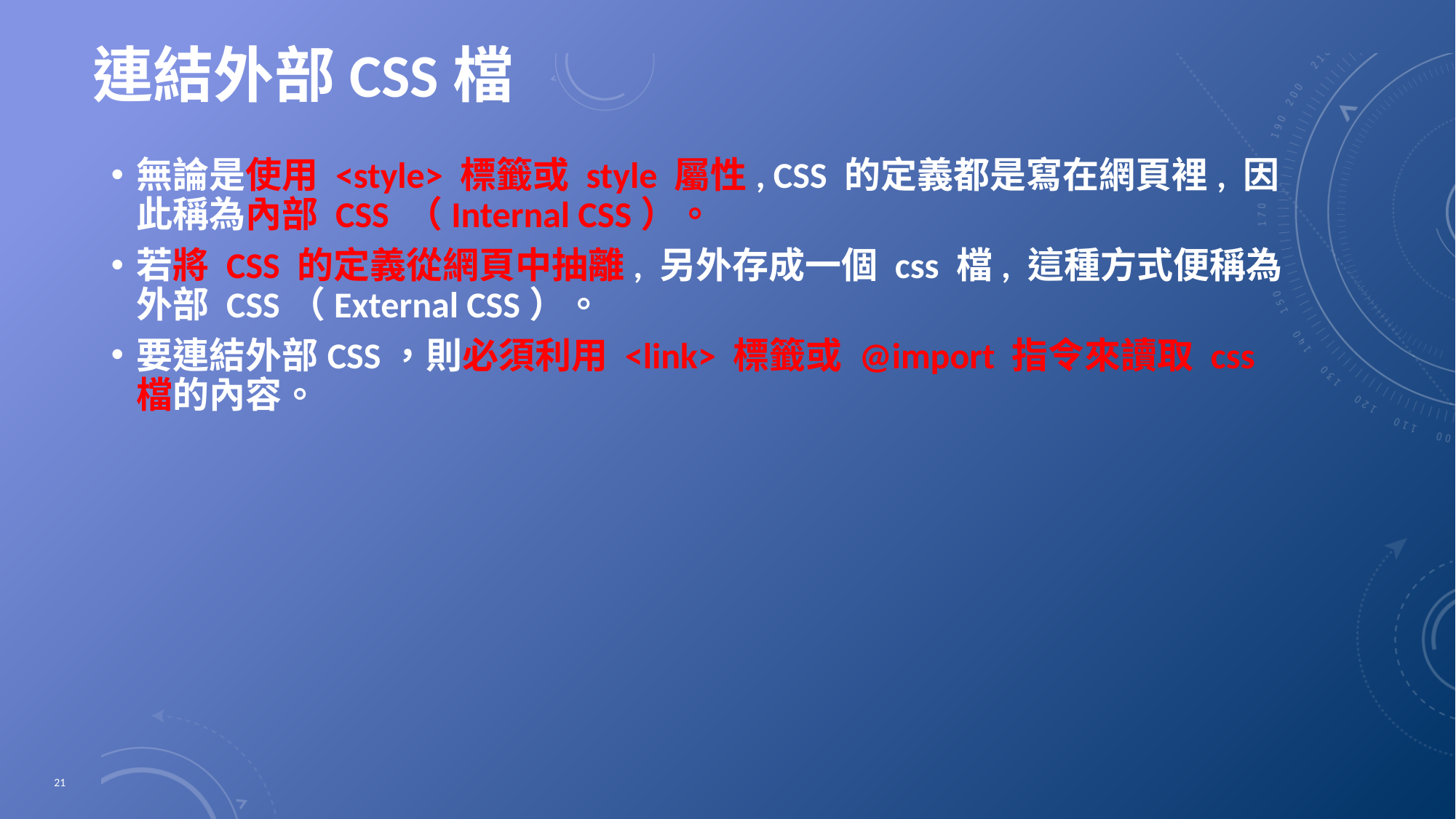

# 連結外部CSS檔
無論是使用 <style> 標籤或 style 屬性, CSS 的定義都是寫在網頁裡, 因此稱為內部 CSS （Internal CSS）。
若將 CSS 的定義從網頁中抽離, 另外存成一個 css 檔, 這種方式便稱為外部 CSS（External CSS）。
要連結外部CSS，則必須利用 <link> 標籤或 @import 指令來讀取 css 檔的內容。

21